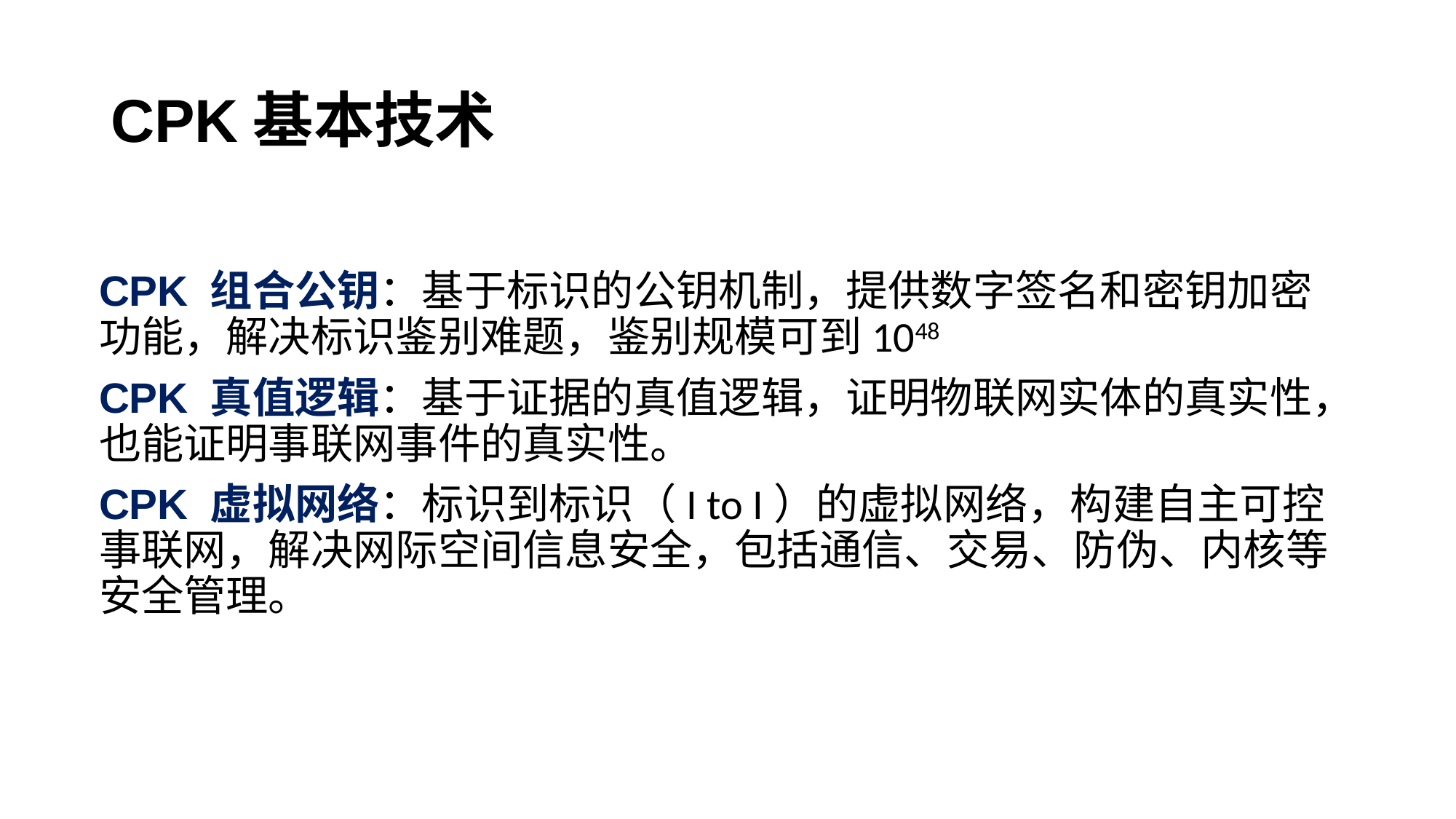

# CPK基本技术
CPK 组合公钥：基于标识的公钥机制，提供数字签名和密钥加密功能，解决标识鉴别难题，鉴别规模可到1048
CPK 真值逻辑：基于证据的真值逻辑，证明物联网实体的真实性，也能证明事联网事件的真实性。
CPK 虚拟网络：标识到标识（I to I）的虚拟网络，构建自主可控事联网，解决网际空间信息安全，包括通信、交易、防伪、内核等安全管理。